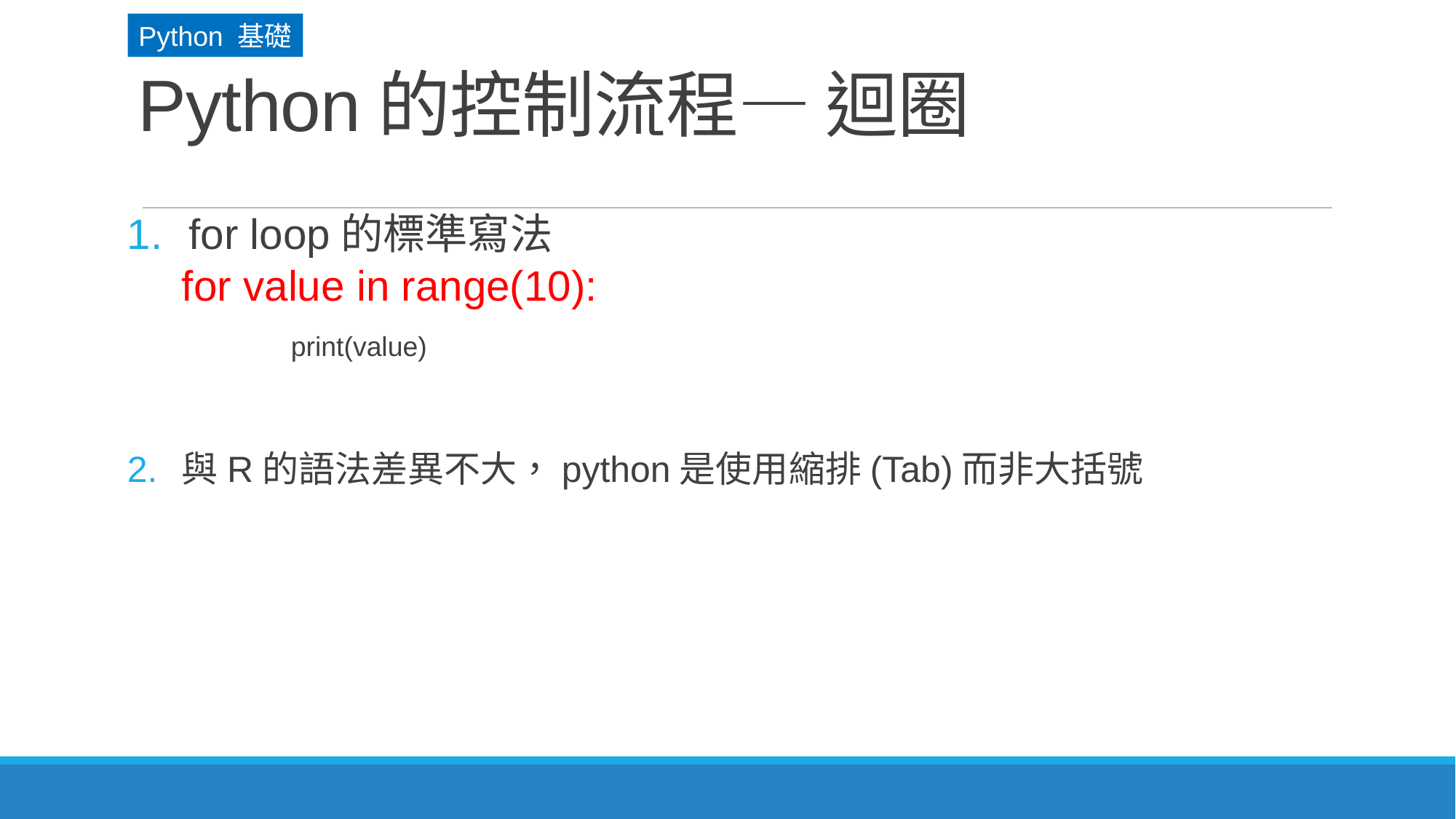

Python 基礎
# Python的控制流程— 迴圈
for loop的標準寫法
for value in range(10):
	print(value)

與R的語法差異不大，python是使用縮排(Tab)而非大括號